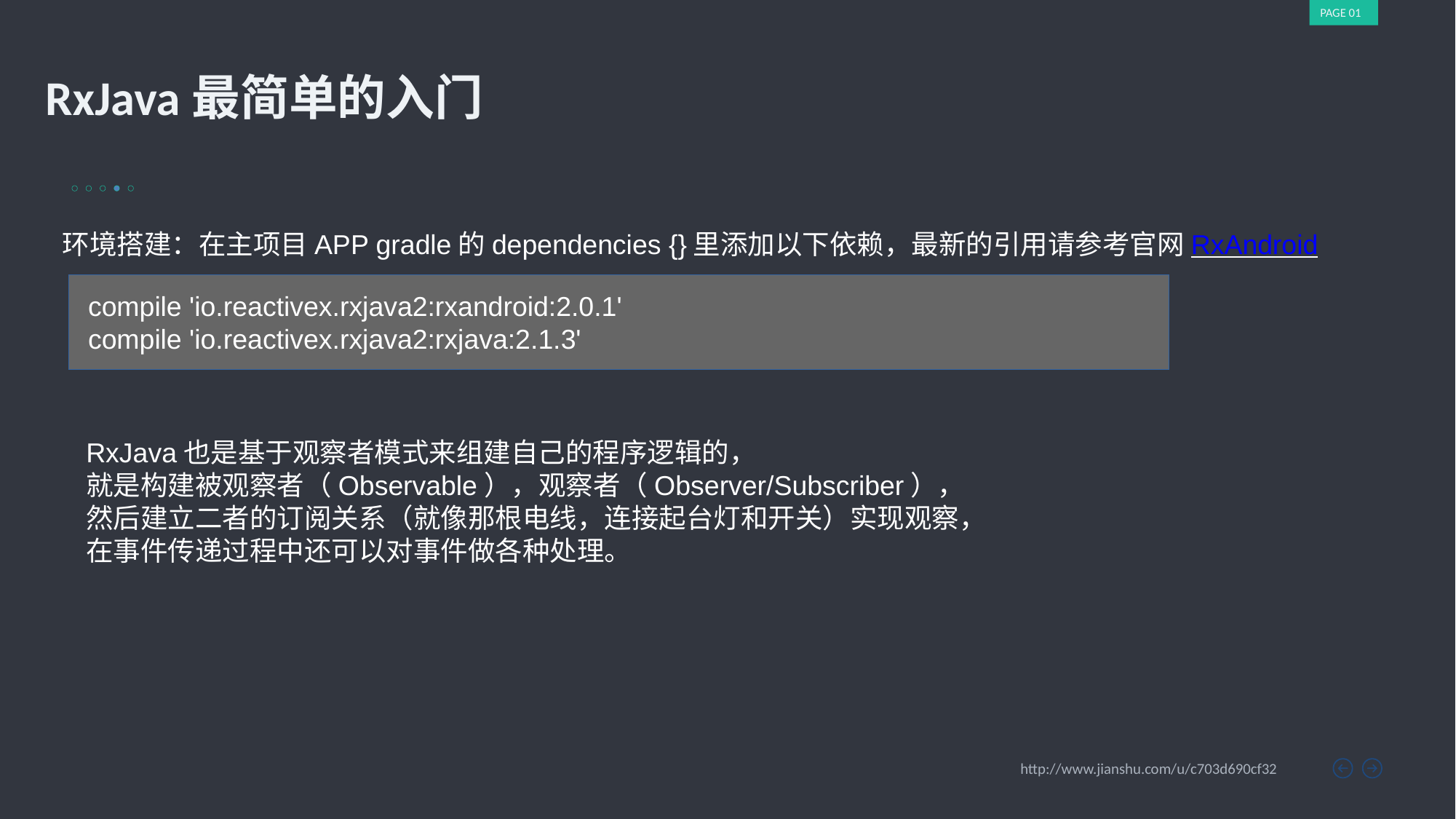

PAGE 01
RxJava最简单的入门

环境搭建：在主项目APP gradle的dependencies {}里添加以下依赖，最新的引用请参考官网RxAndroid

compile 'io.reactivex.rxjava2:rxandroid:2.0.1'
compile 'io.reactivex.rxjava2:rxjava:2.1.3'
RxJava也是基于观察者模式来组建自己的程序逻辑的，
就是构建被观察者（Observable），观察者（Observer/Subscriber），
然后建立二者的订阅关系（就像那根电线，连接起台灯和开关）实现观察，
在事件传递过程中还可以对事件做各种处理。

http://www.jianshu.com/u/c703d690cf32